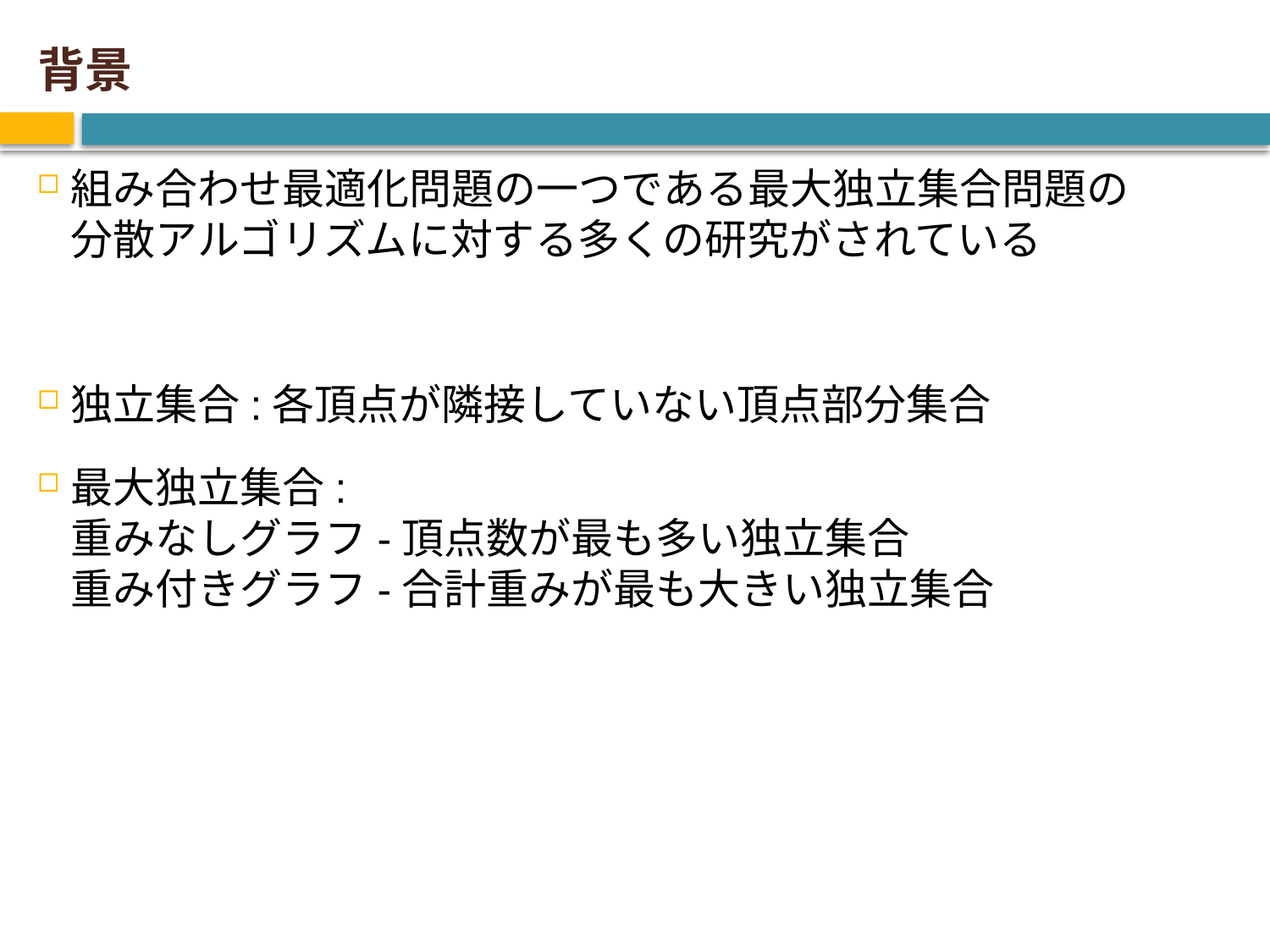

# 背景
組み合わせ最適化問題の一つである最大独立集合問題の
分散アルゴリズムに対する多くの研究がされている

独立集合:各頂点が隣接していない頂点部分集合
最大独立集合:
重みなしグラフ-頂点数が最も多い独立集合
重み付きグラフ-合計重みが最も大きい独立集合